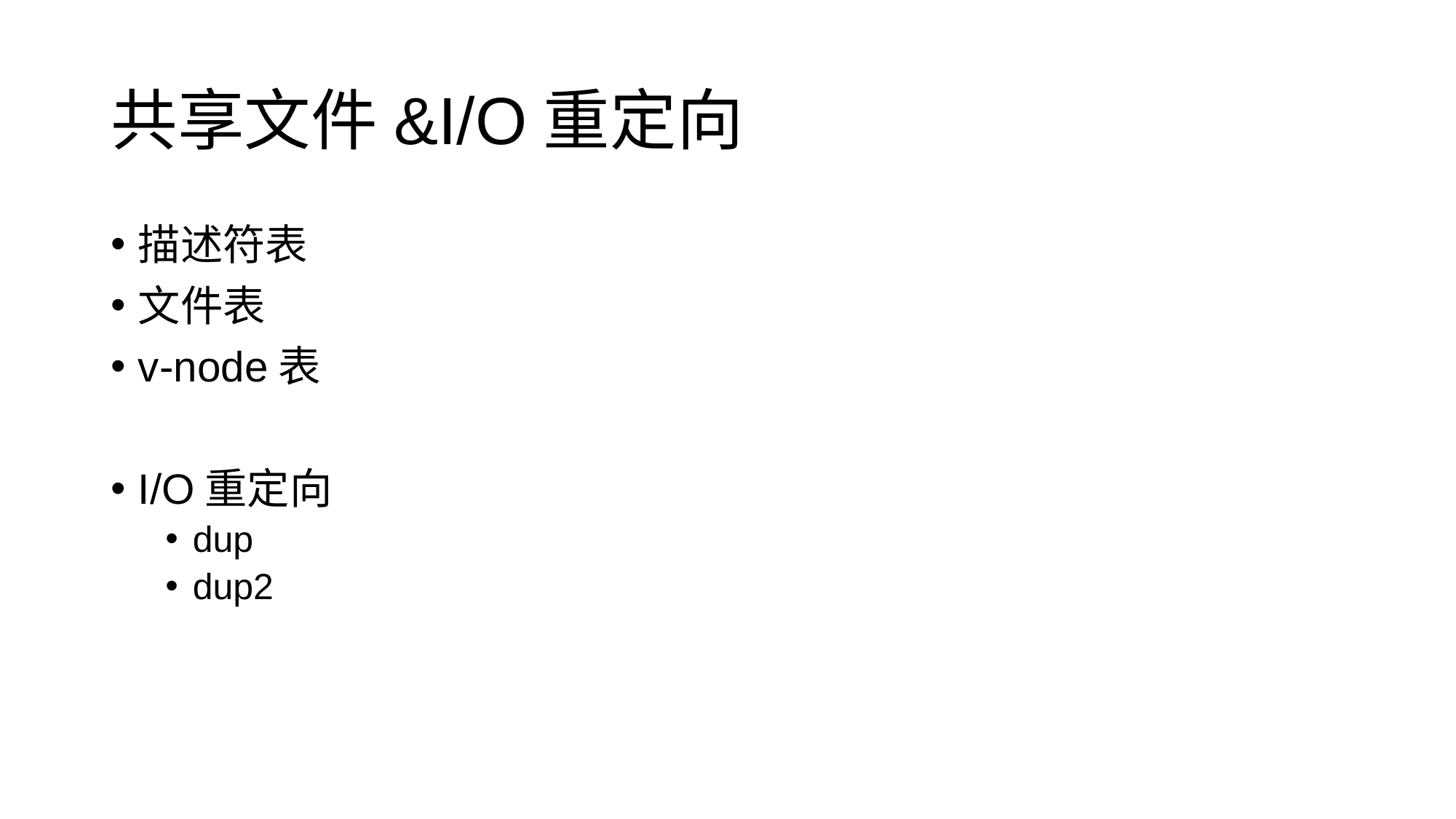

# 共享文件&I/O重定向
描述符表
文件表
v-node表

I/O重定向
dup
dup2